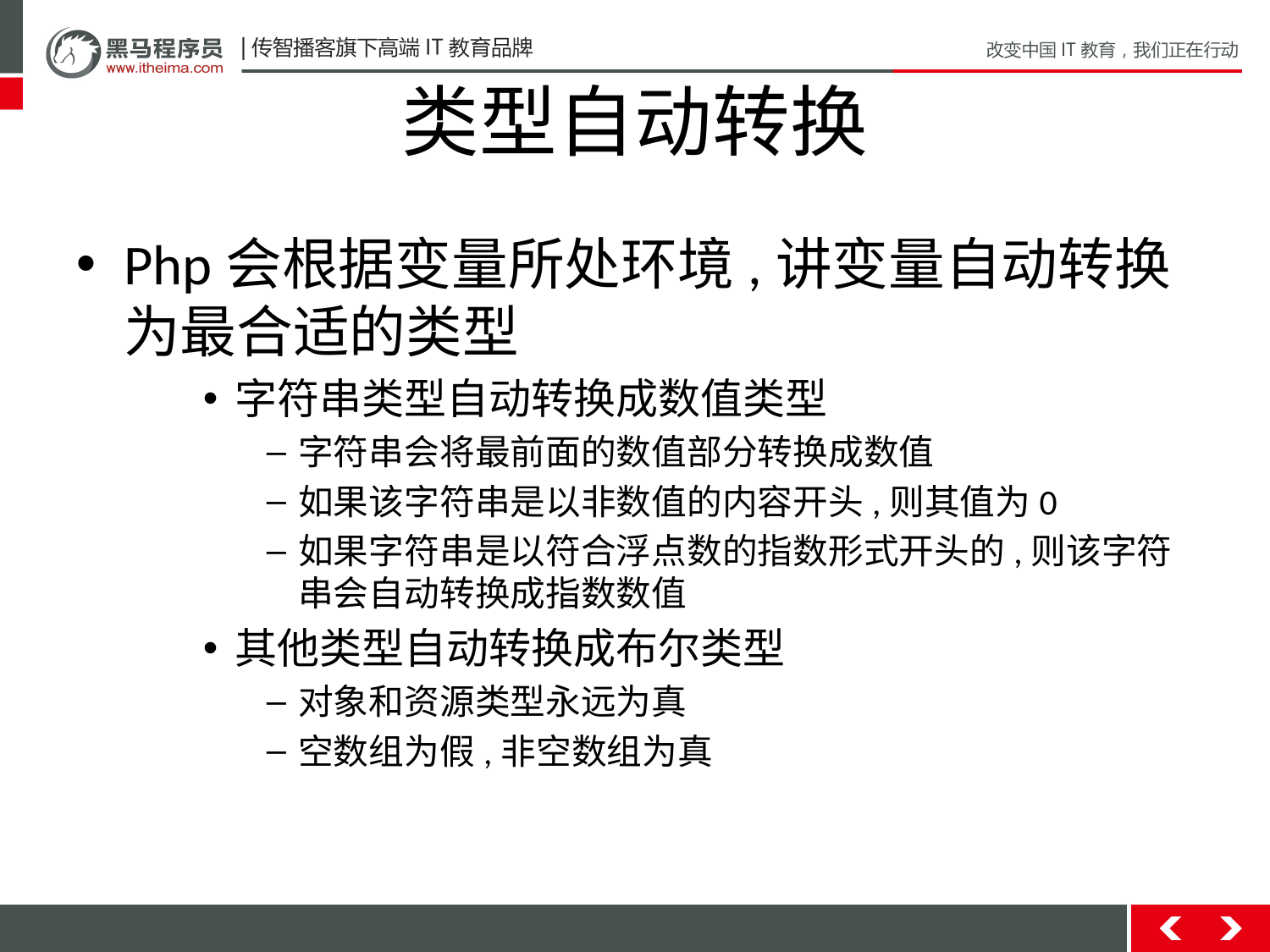

# 类型自动转换
Php会根据变量所处环境,讲变量自动转换为最合适的类型
字符串类型自动转换成数值类型
字符串会将最前面的数值部分转换成数值
如果该字符串是以非数值的内容开头,则其值为0
如果字符串是以符合浮点数的指数形式开头的,则该字符串会自动转换成指数数值
其他类型自动转换成布尔类型
对象和资源类型永远为真
空数组为假,非空数组为真